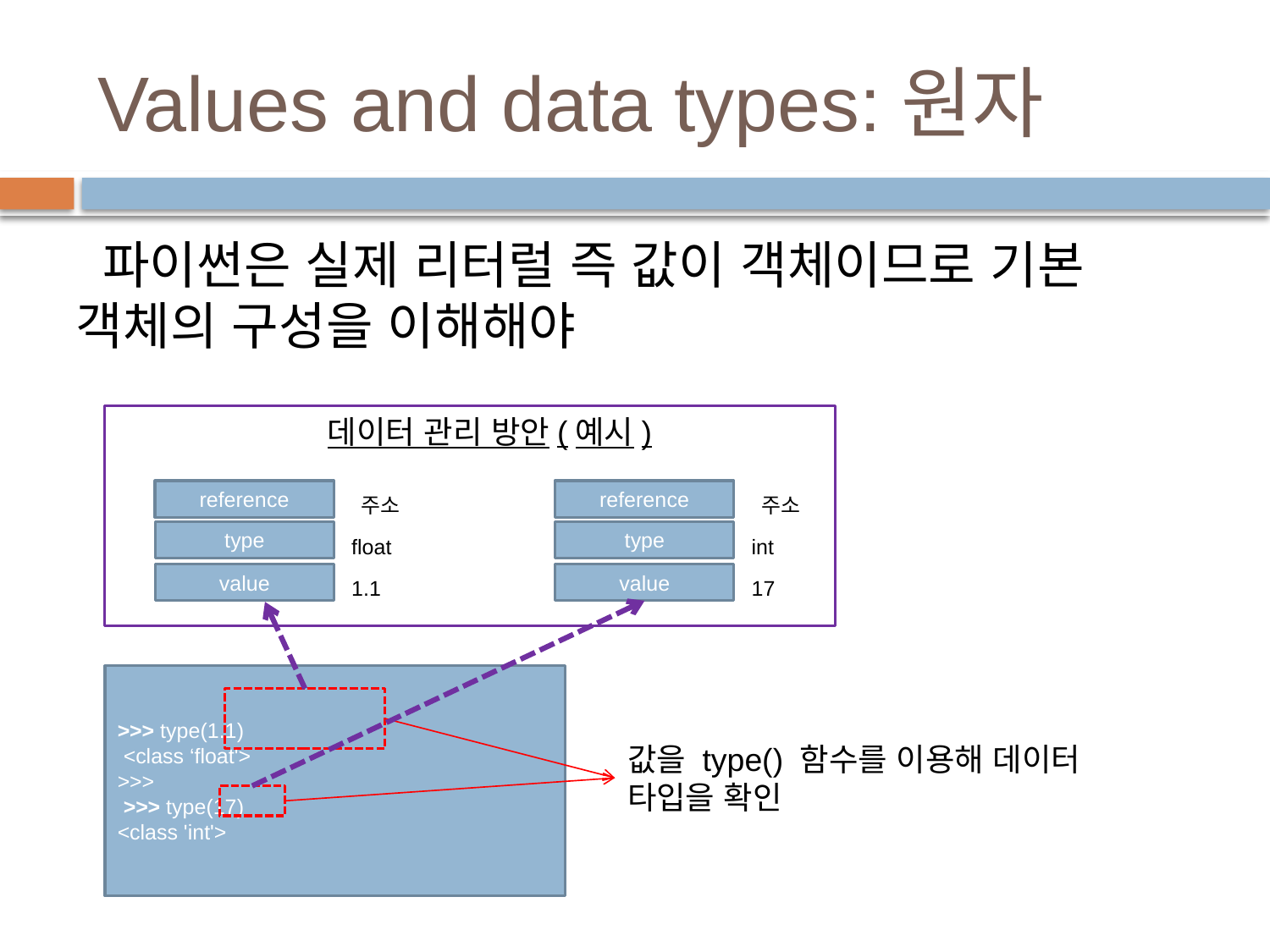

# Values and data types:원자
 파이썬은 실제 리터럴 즉 값이 객체이므로 기본 객체의 구성을 이해해야

 데이터 관리 방안(예시)
reference
 주소
type
float
value
1.1
reference
 주소
type
int
value
17
>>> type(1.1)
 <class ‘float'>
>>>
 >>> type(17)
<class 'int'>

값을 type() 함수를 이용해 데이터 타입을 확인